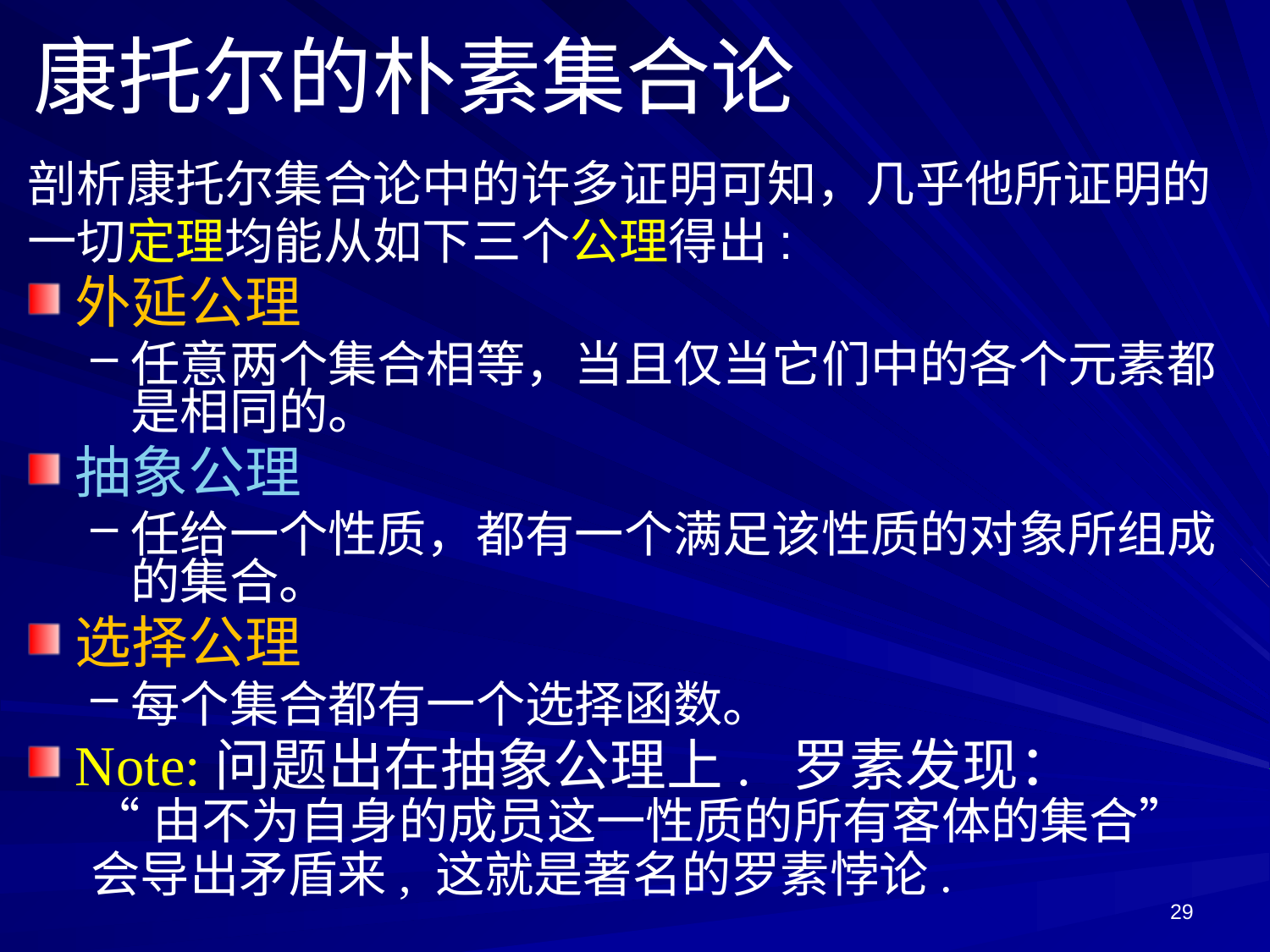

# 康托尔的朴素集合论
剖析康托尔集合论中的许多证明可知，几乎他所证明的
一切定理均能从如下三个公理得出:
外延公理
任意两个集合相等，当且仅当它们中的各个元素都是相同的。
抽象公理
任给一个性质，都有一个满足该性质的对象所组成的集合。
选择公理
每个集合都有一个选择函数。
Note:问题出在抽象公理上.  罗素发现：
“由不为自身的成员这一性质的所有客体的集合”
会导出矛盾来, 这就是著名的罗素悖论.
29